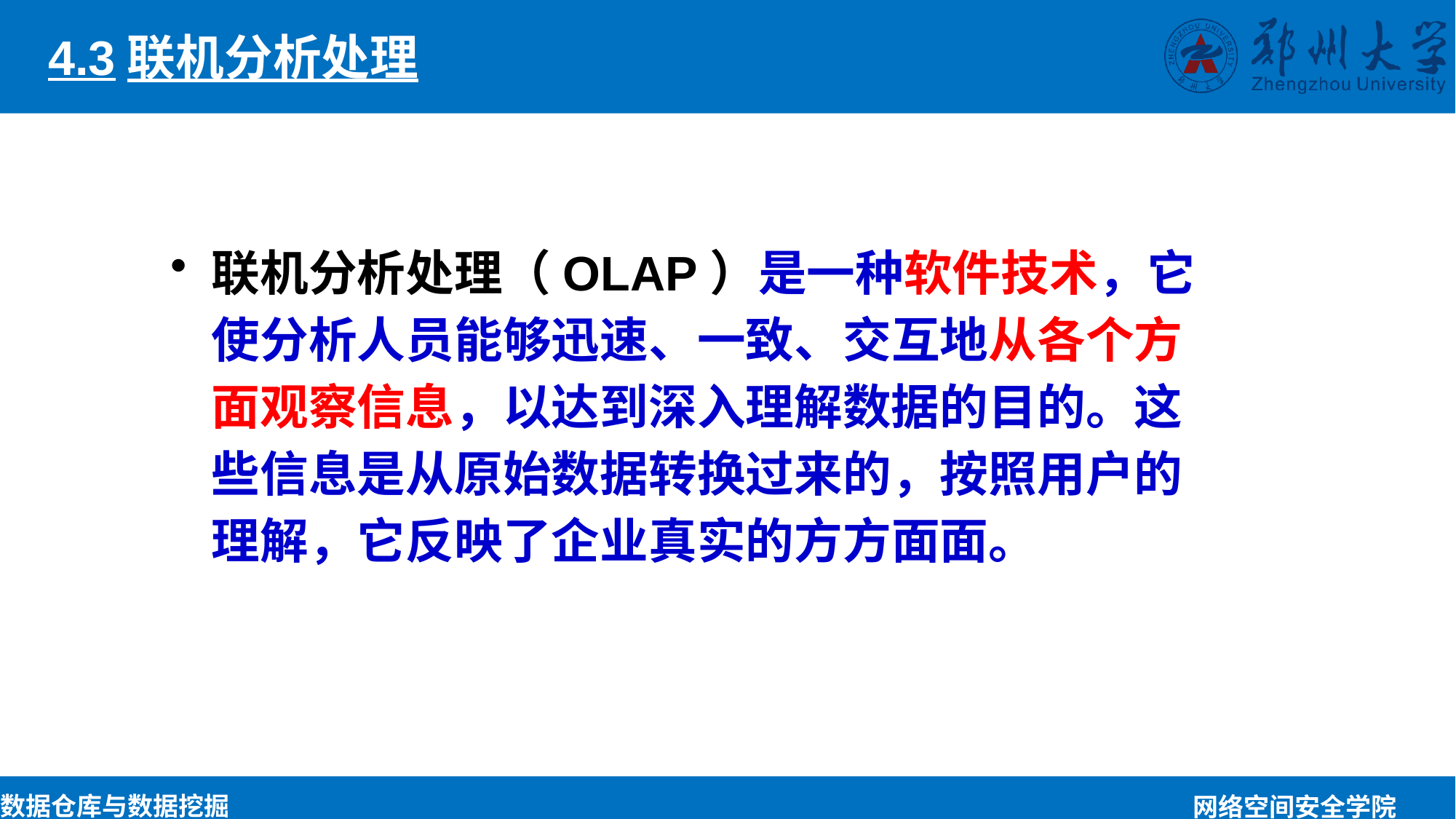

4.3联机分析处理
联机分析处理（OLAP）是一种软件技术，它使分析人员能够迅速、一致、交互地从各个方面观察信息，以达到深入理解数据的目的。这些信息是从原始数据转换过来的，按照用户的理解，它反映了企业真实的方方面面。